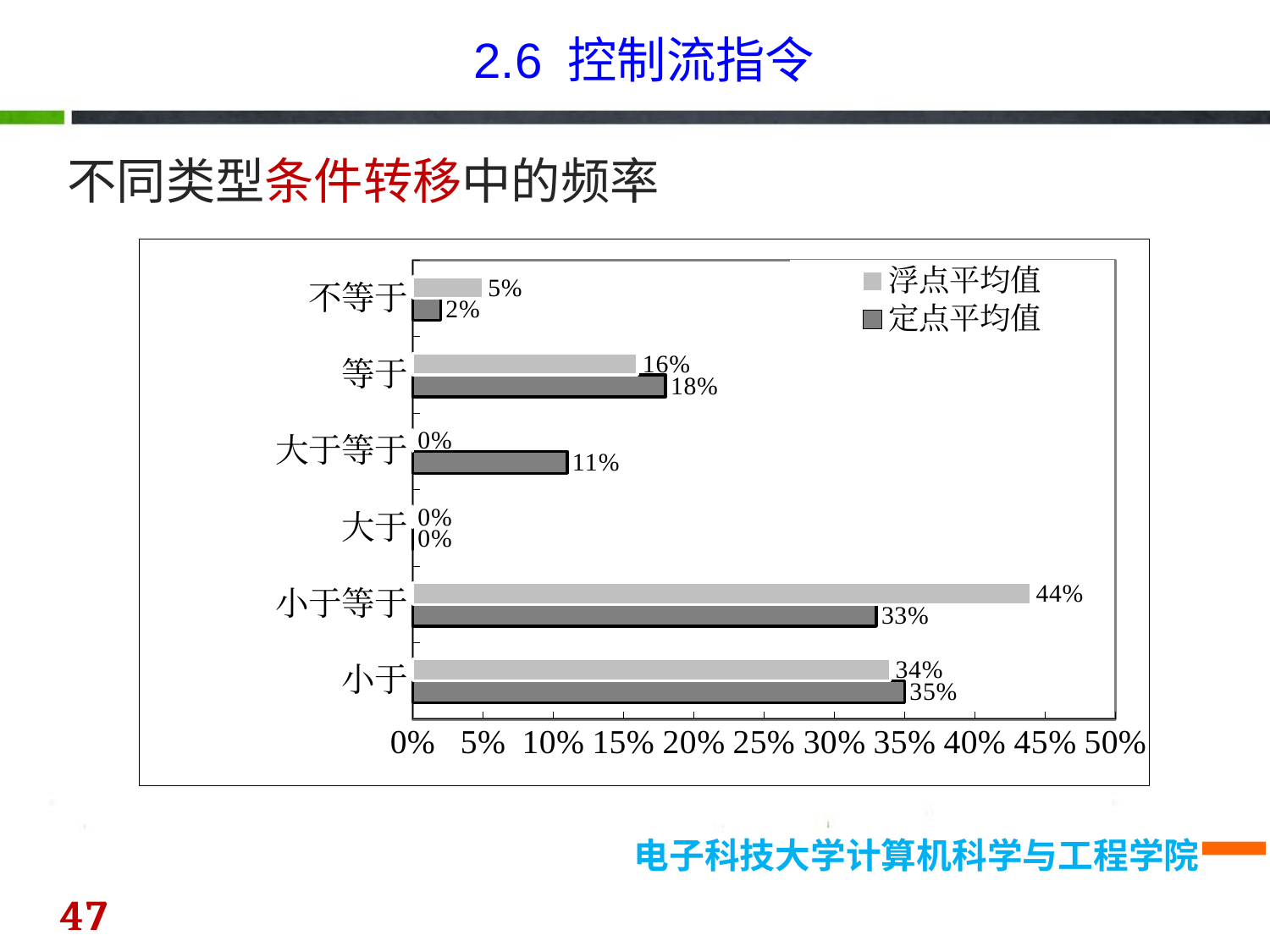

2.6 控制流指令
不同类型条件转移中的频率

### Chart

| Category | 定点平均值 | 浮点平均值 |
|---|---|---|
| 小于 | 0.35 | 0.34 |
| 小于等于 | 0.330000000000002 | 0.44 |
| 大于 | 0.0 | 0.0 |
| 大于等于 | 0.11 | 0.0 |
| 等于 | 0.18 | 0.16 |
| 不等于 | 0.02 | 0.05 |